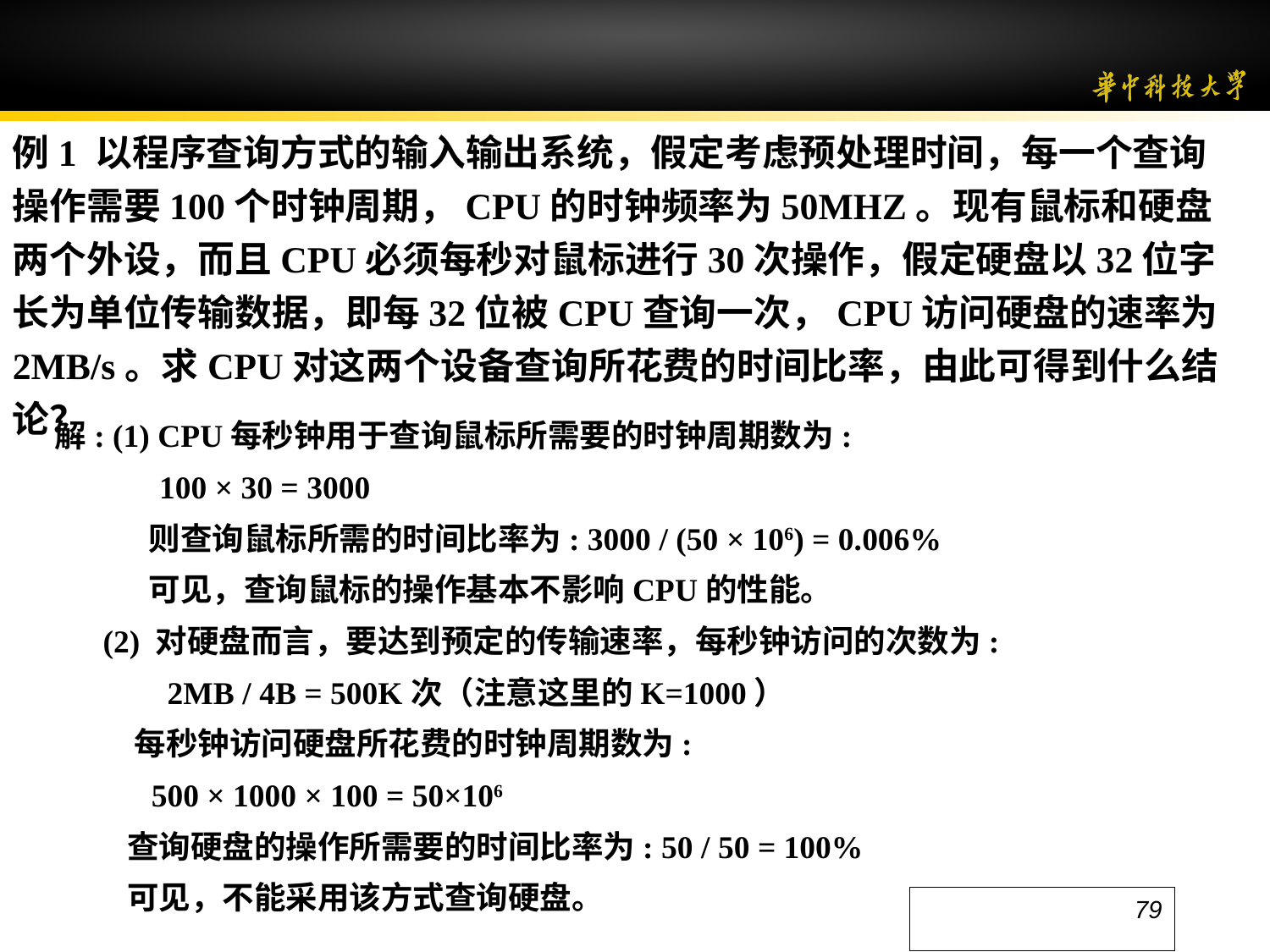

例1 以程序查询方式的输入输出系统，假定考虑预处理时间，每一个查询操作需要100个时钟周期，CPU的时钟频率为50MHZ。现有鼠标和硬盘两个外设，而且CPU必须每秒对鼠标进行30次操作，假定硬盘以32位字长为单位传输数据，即每32位被CPU查询一次，CPU访问硬盘的速率为2MB/s。求CPU对这两个设备查询所花费的时间比率，由此可得到什么结论？
解: (1) CPU每秒钟用于查询鼠标所需要的时钟周期数为:
             100 × 30 = 3000
            则查询鼠标所需的时间比率为: 3000 / (50 × 106) = 0.006%
            可见，查询鼠标的操作基本不影响CPU的性能。
      (2) 对硬盘而言，要达到预定的传输速率，每秒钟访问的次数为:
              2MB / 4B = 500K次（注意这里的K=1000）
          每秒钟访问硬盘所花费的时钟周期数为:
            500 × 1000 × 100 = 50×106
         查询硬盘的操作所需要的时间比率为: 50 / 50 = 100%
         可见，不能采用该方式查询硬盘。
79